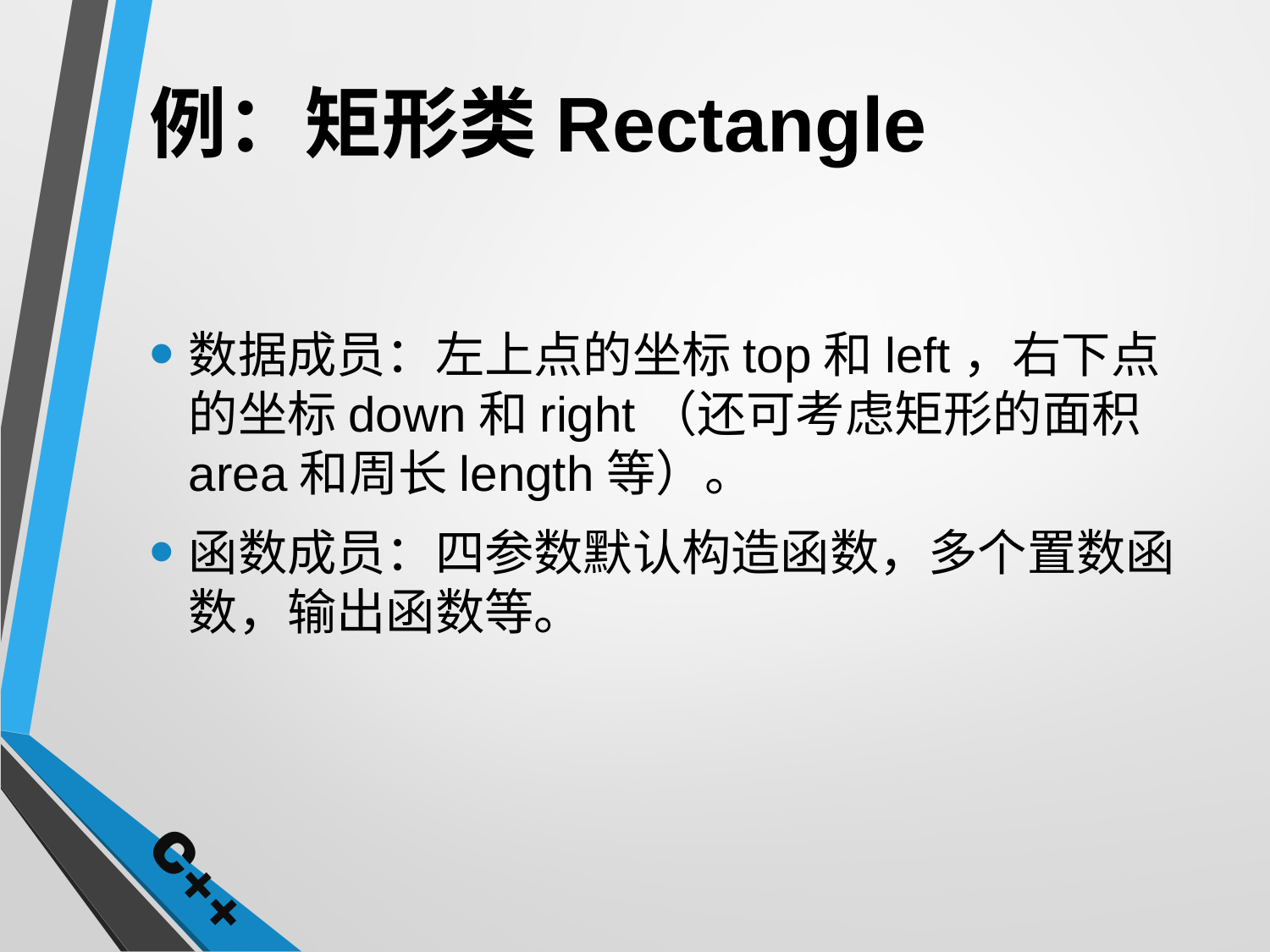

# 例：矩形类Rectangle
数据成员：左上点的坐标top和left，右下点的坐标down和right（还可考虑矩形的面积area和周长length等）。
函数成员：四参数默认构造函数，多个置数函数，输出函数等。